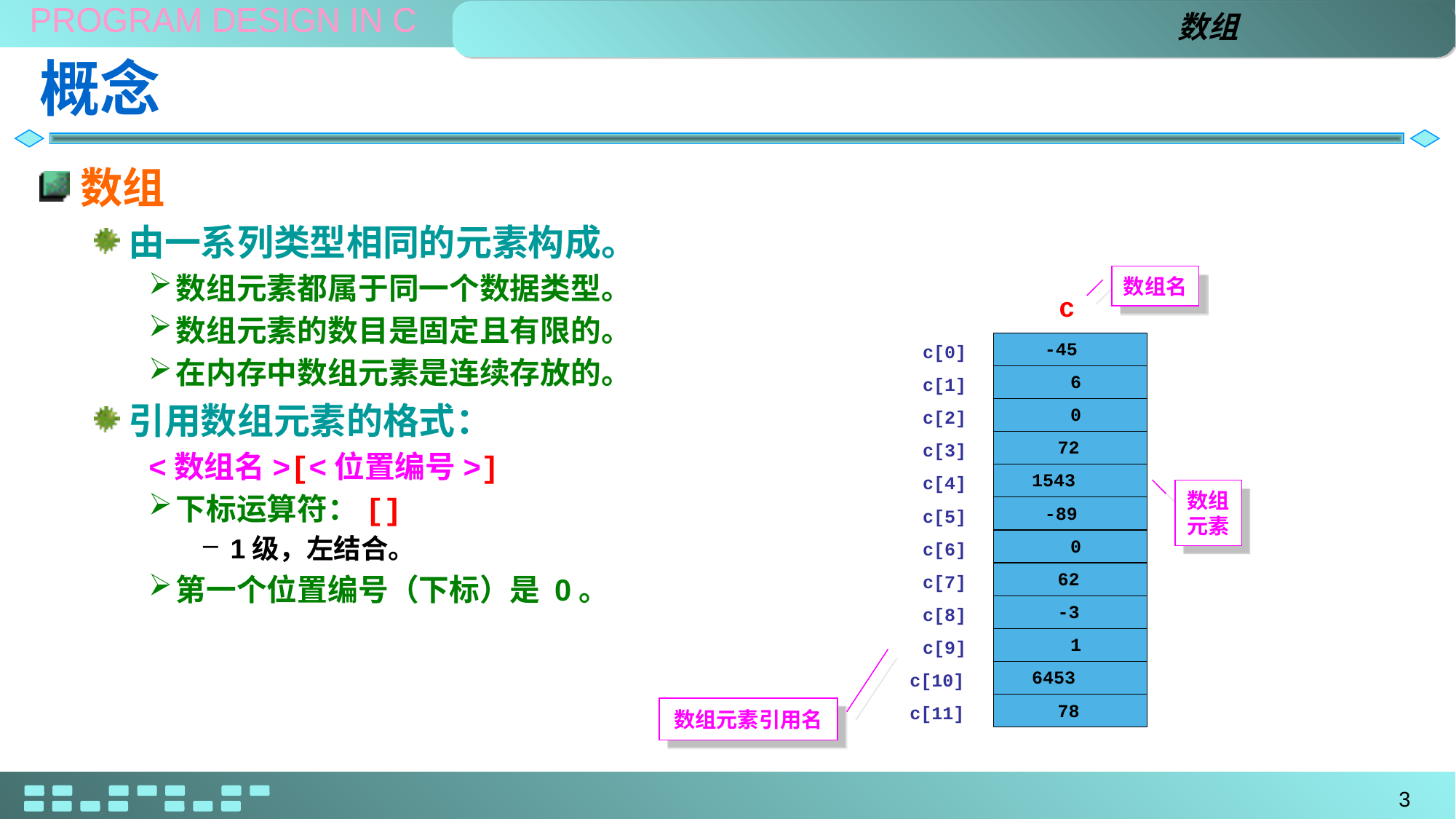

数组
# 概念
数组
由一系列类型相同的元素构成。
数组元素都属于同一个数据类型。
数组元素的数目是固定且有限的。
在内存中数组元素是连续存放的。
引用数组元素的格式：
<数组名>[<位置编号>]
下标运算符：[]
1级，左结合。
第一个位置编号（下标）是 0。
数组名
c

-45

6

0

72

1543

-89

0

62

-3

1

6453

78

c[0]

c[1]

c[2]

c[3]

c[4]

c[5]

c[6]

c[7]

c[8]

c[9]

c[10]

c[11]

数组元素
数组元素引用名
3